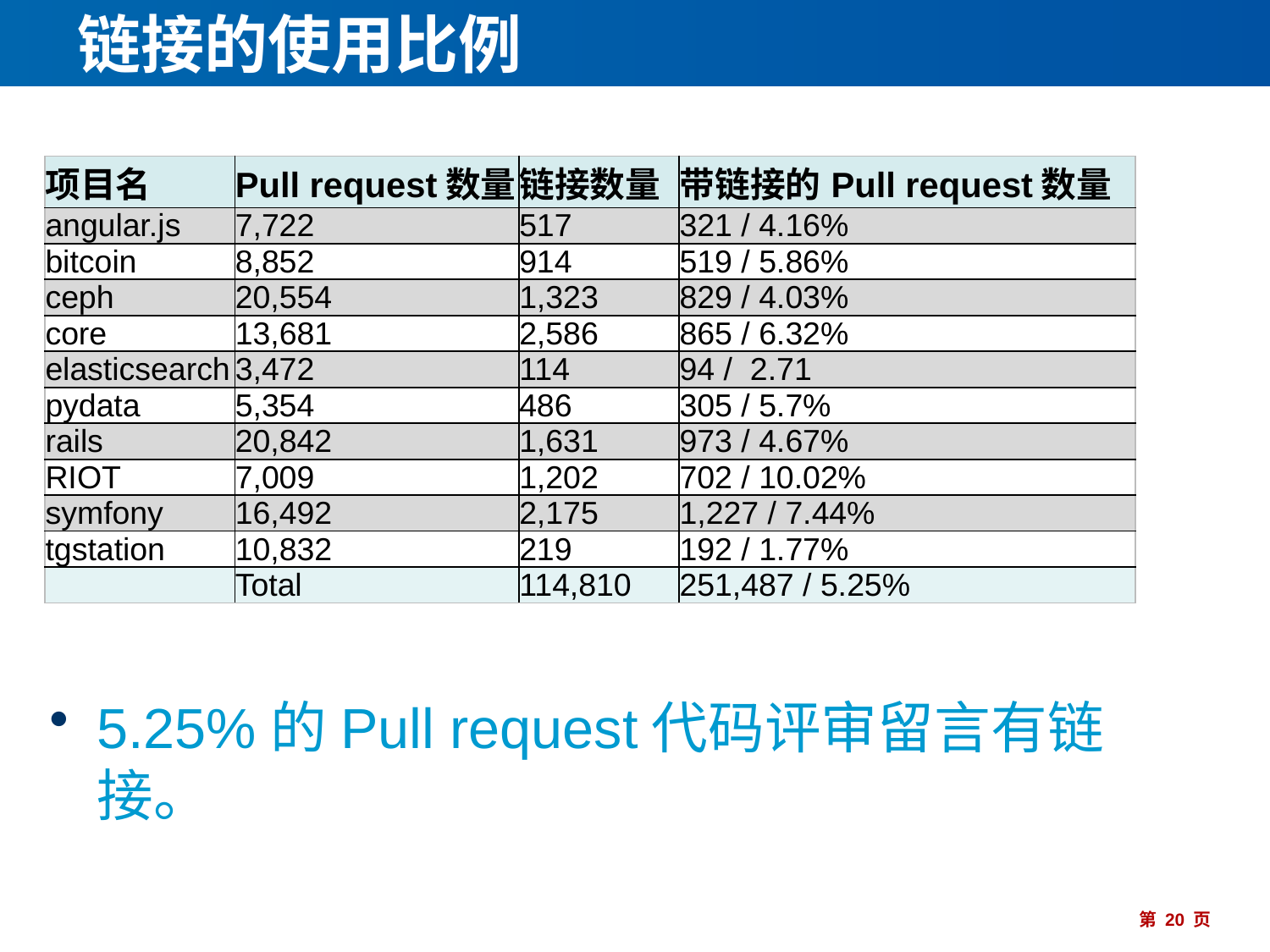

# 链接的使用比例
| 项目名 | Pull request数量 | 链接数量 | 带链接的Pull request数量 |
| --- | --- | --- | --- |
| angular.js | 7,722 | 517 | 321 / 4.16% |
| bitcoin | 8,852 | 914 | 519 / 5.86% |
| ceph | 20,554 | 1,323 | 829 / 4.03% |
| core | 13,681 | 2,586 | 865 / 6.32% |
| elasticsearch | 3,472 | 114 | 94 / 2.71 |
| pydata | 5,354 | 486 | 305 / 5.7% |
| rails | 20,842 | 1,631 | 973 / 4.67% |
| RIOT | 7,009 | 1,202 | 702 / 10.02% |
| symfony | 16,492 | 2,175 | 1,227 / 7.44% |
| tgstation | 10,832 | 219 | 192 / 1.77% |
|  | Total | 114,810 | 251,487 / 5.25% |
5.25%的Pull request代码评审留言有链接。
第 20 页